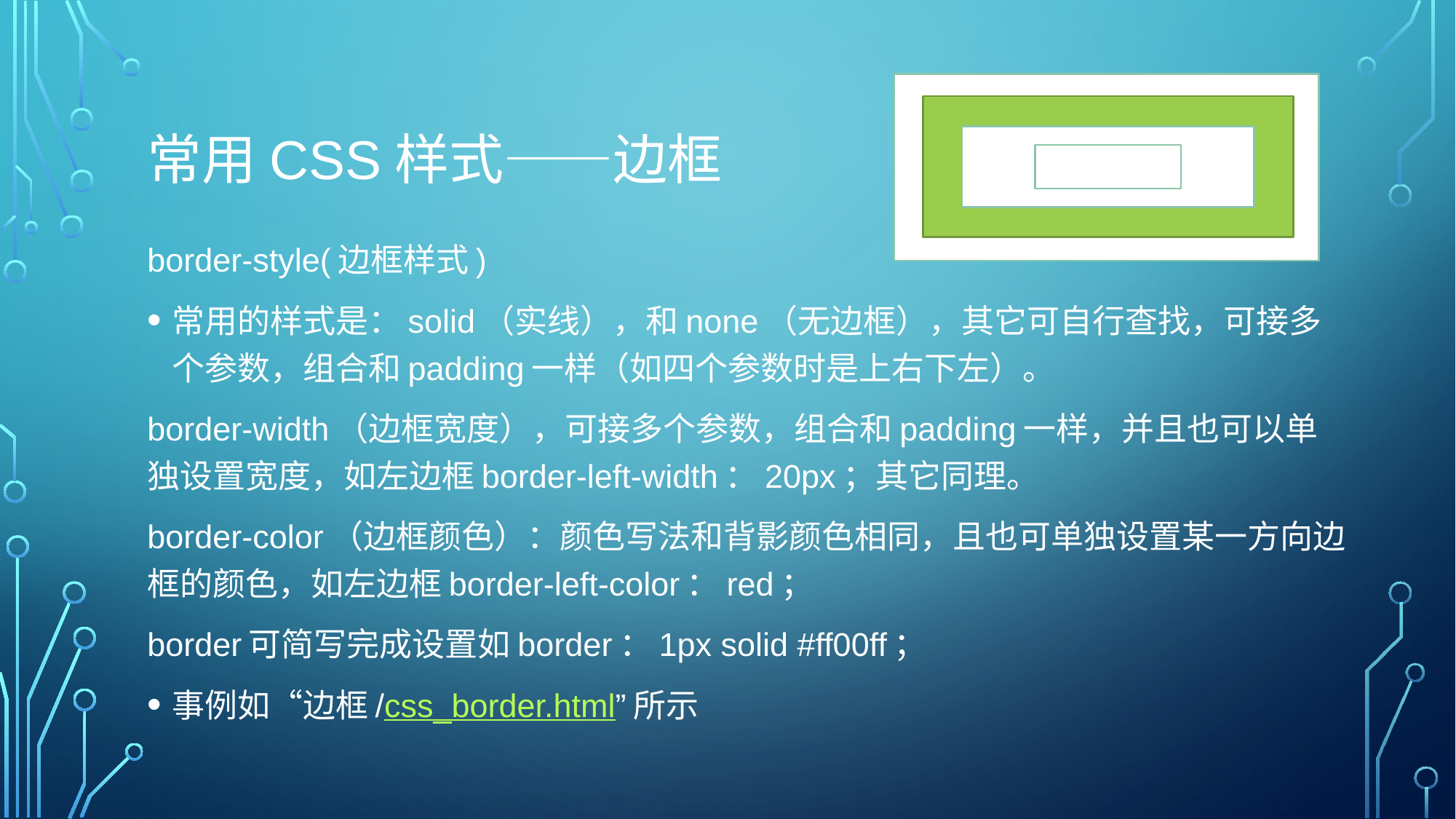

# 常用CSS样式——边框

border-style(边框样式)
常用的样式是：solid（实线），和none（无边框），其它可自行查找，可接多个参数，组合和padding一样（如四个参数时是上右下左）。
border-width（边框宽度），可接多个参数，组合和padding一样，并且也可以单独设置宽度，如左边框border-left-width：20px；其它同理。
border-color（边框颜色）：颜色写法和背影颜色相同，且也可单独设置某一方向边框的颜色，如左边框border-left-color：red；
border可简写完成设置如border：1px solid #ff00ff；
事例如“边框/css_border.html”所示